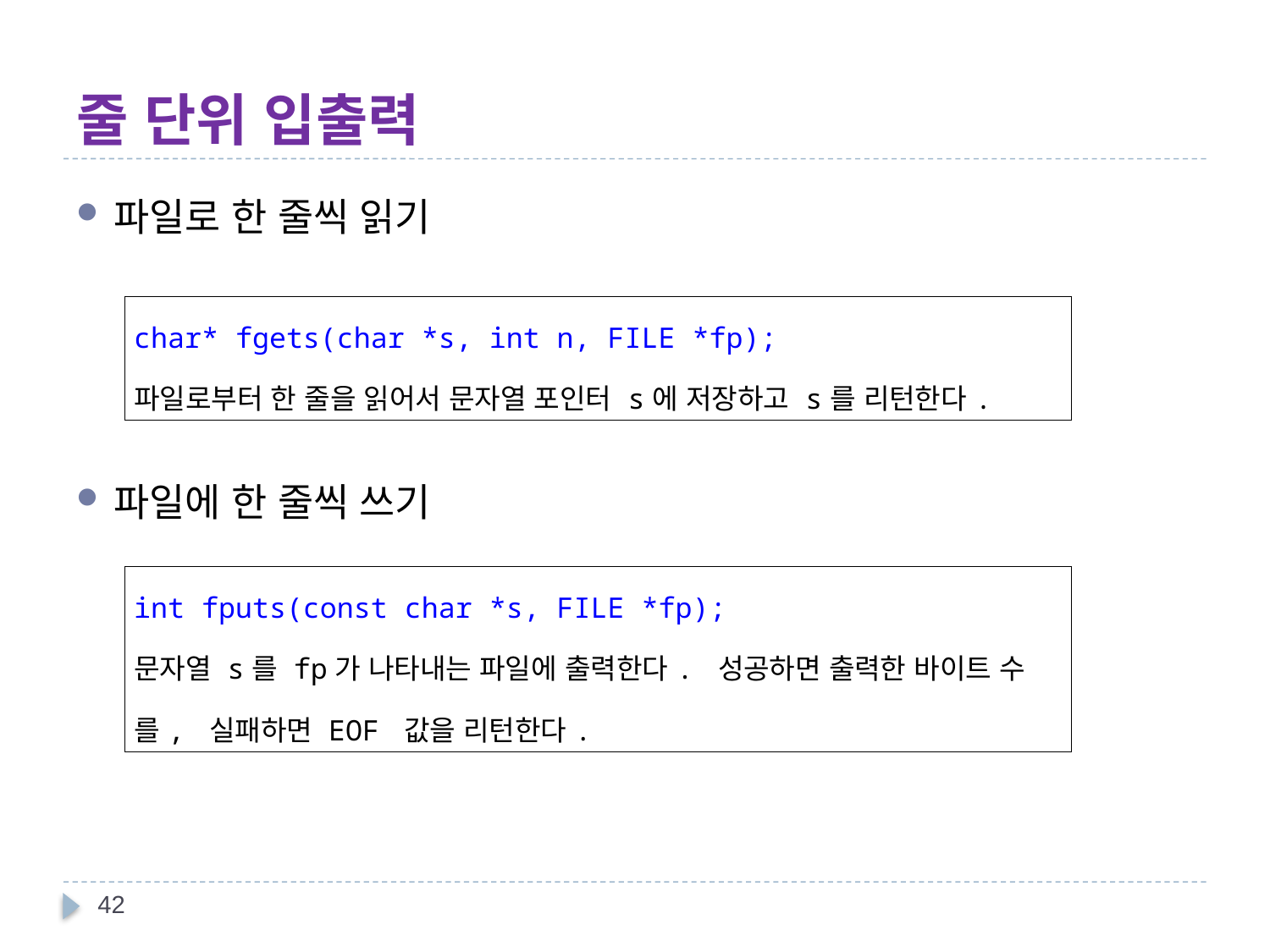

# 줄 단위 입출력
파일로 한 줄씩 읽기

파일에 한 줄씩 쓰기
| char\* fgets(char \*s, int n, FILE \*fp); 파일로부터 한 줄을 읽어서 문자열 포인터 s에 저장하고 s를 리턴한다. |
| --- |
| int fputs(const char \*s, FILE \*fp); 문자열 s를 fp가 나타내는 파일에 출력한다. 성공하면 출력한 바이트 수를, 실패하면 EOF 값을 리턴한다. |
| --- |
42